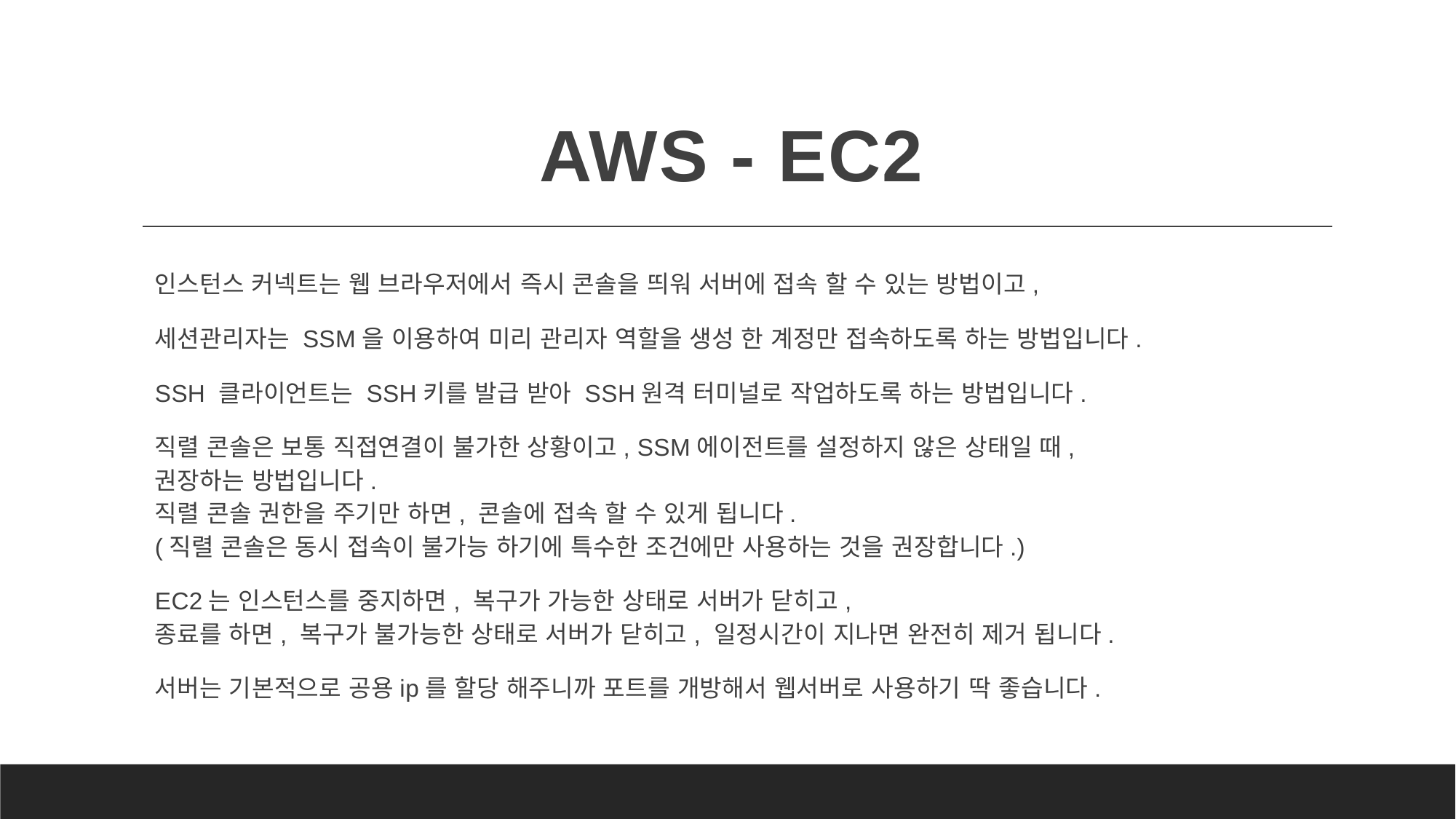

# AWS - EC2
인스턴스 커넥트는 웹 브라우저에서 즉시 콘솔을 띄워 서버에 접속 할 수 있는 방법이고,
세션관리자는 SSM을 이용하여 미리 관리자 역할을 생성 한 계정만 접속하도록 하는 방법입니다.
SSH 클라이언트는 SSH키를 발급 받아 SSH원격 터미널로 작업하도록 하는 방법입니다.
직렬 콘솔은 보통 직접연결이 불가한 상황이고, SSM에이전트를 설정하지 않은 상태일 때,
권장하는 방법입니다.
직렬 콘솔 권한을 주기만 하면, 콘솔에 접속 할 수 있게 됩니다.
(직렬 콘솔은 동시 접속이 불가능 하기에 특수한 조건에만 사용하는 것을 권장합니다.)
EC2는 인스턴스를 중지하면, 복구가 가능한 상태로 서버가 닫히고,
종료를 하면, 복구가 불가능한 상태로 서버가 닫히고, 일정시간이 지나면 완전히 제거 됩니다.
서버는 기본적으로 공용ip를 할당 해주니까 포트를 개방해서 웹서버로 사용하기 딱 좋습니다.